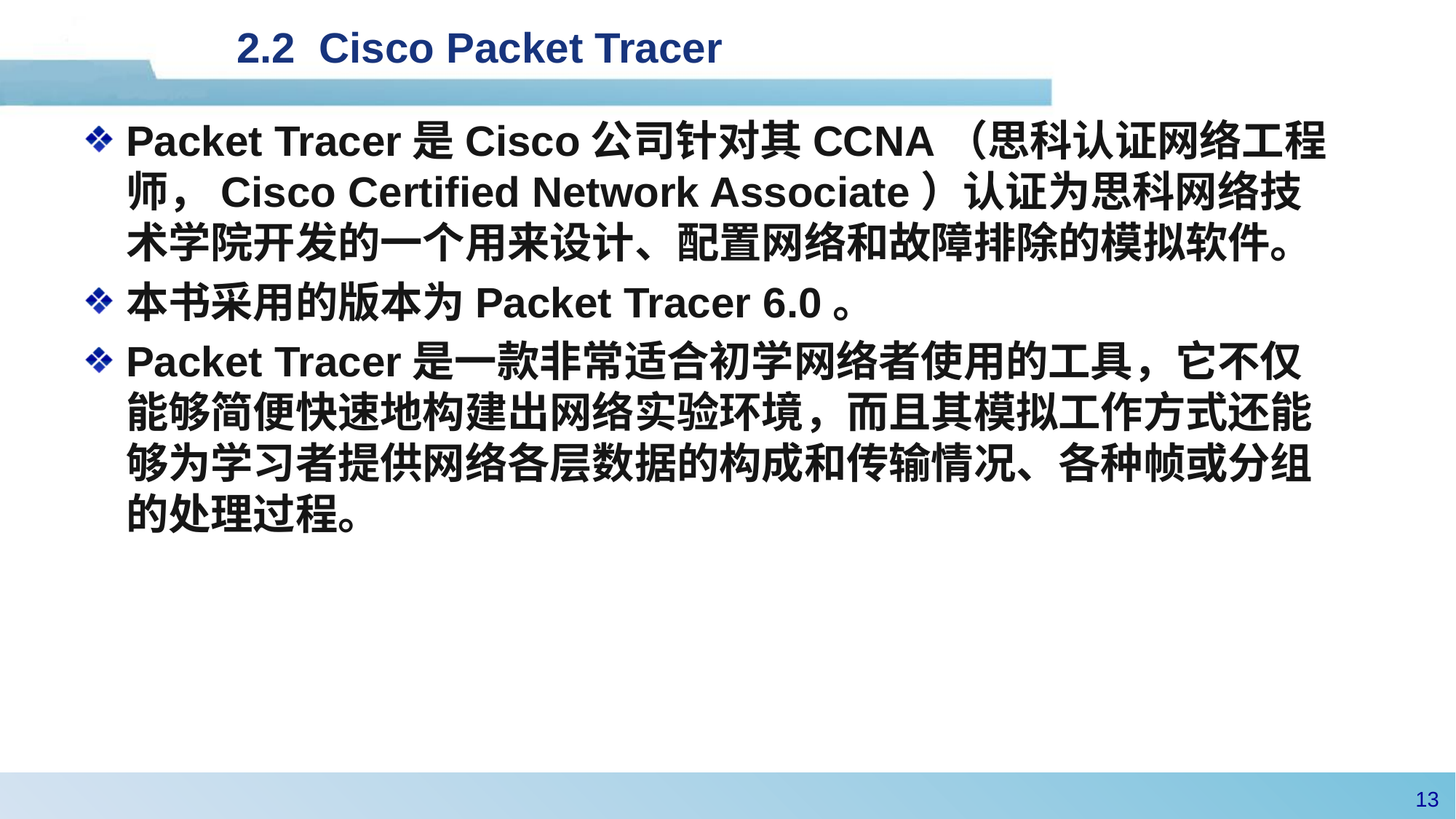

# 2.2  Cisco Packet Tracer
Packet Tracer是Cisco公司针对其CCNA（思科认证网络工程师，Cisco Certified Network Associate）认证为思科网络技术学院开发的一个用来设计、配置网络和故障排除的模拟软件。
本书采用的版本为Packet Tracer 6.0。
Packet Tracer是一款非常适合初学网络者使用的工具，它不仅能够简便快速地构建出网络实验环境，而且其模拟工作方式还能够为学习者提供网络各层数据的构成和传输情况、各种帧或分组的处理过程。
13